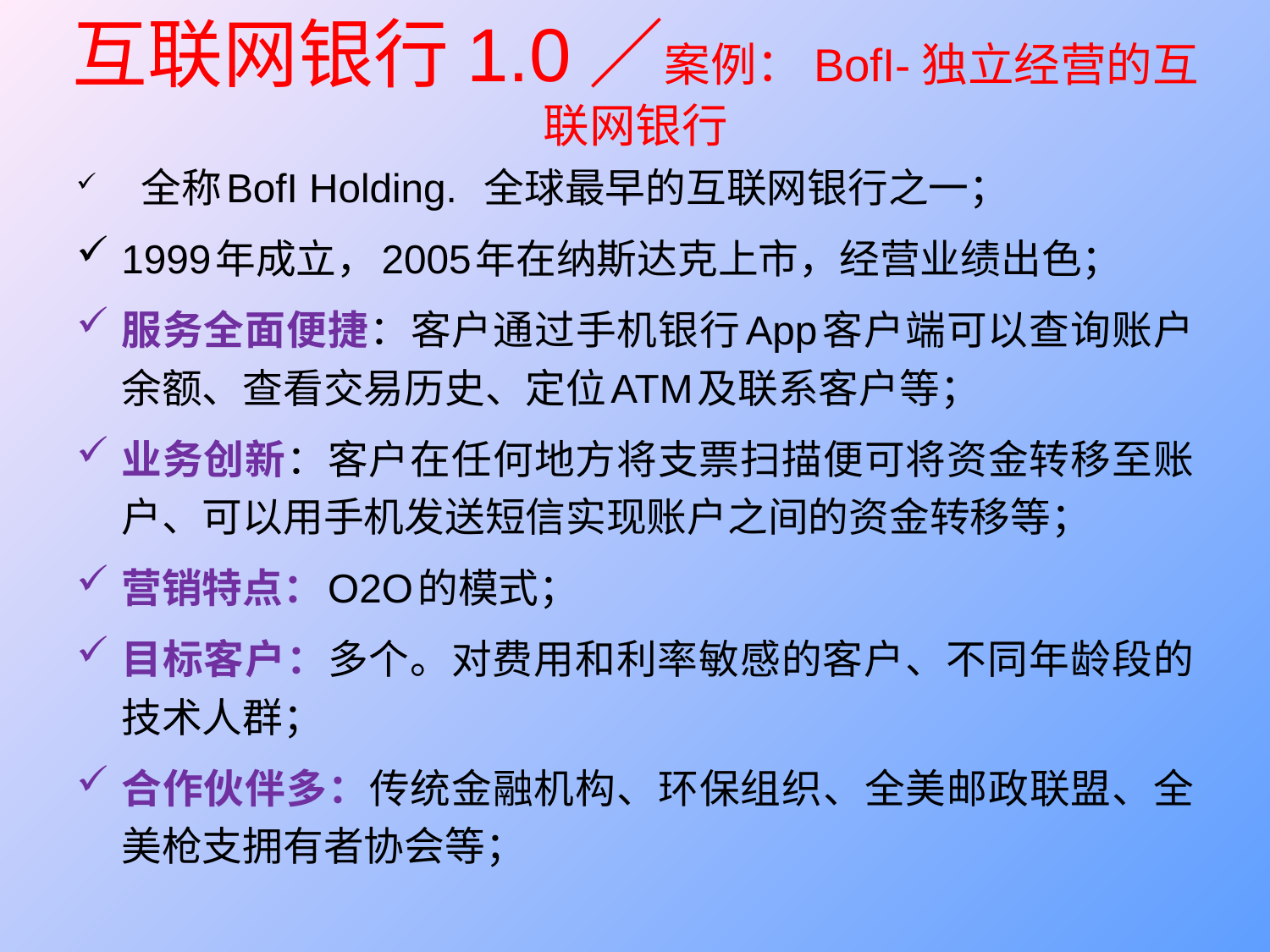

# 互联网银行1.0／案例：BofI-独立经营的互联网银行
   全称BofI Holding.  全球最早的互联网银行之一；
1999年成立，2005年在纳斯达克上市，经营业绩出色；
服务全面便捷：客户通过手机银行App客户端可以查询账户余额、查看交易历史、定位ATM及联系客户等；
业务创新：客户在任何地方将支票扫描便可将资金转移至账户、可以用手机发送短信实现账户之间的资金转移等；
营销特点：O2O的模式；
目标客户：多个。对费用和利率敏感的客户、不同年龄段的技术人群；
合作伙伴多：传统金融机构、环保组织、全美邮政联盟、全美枪支拥有者协会等；